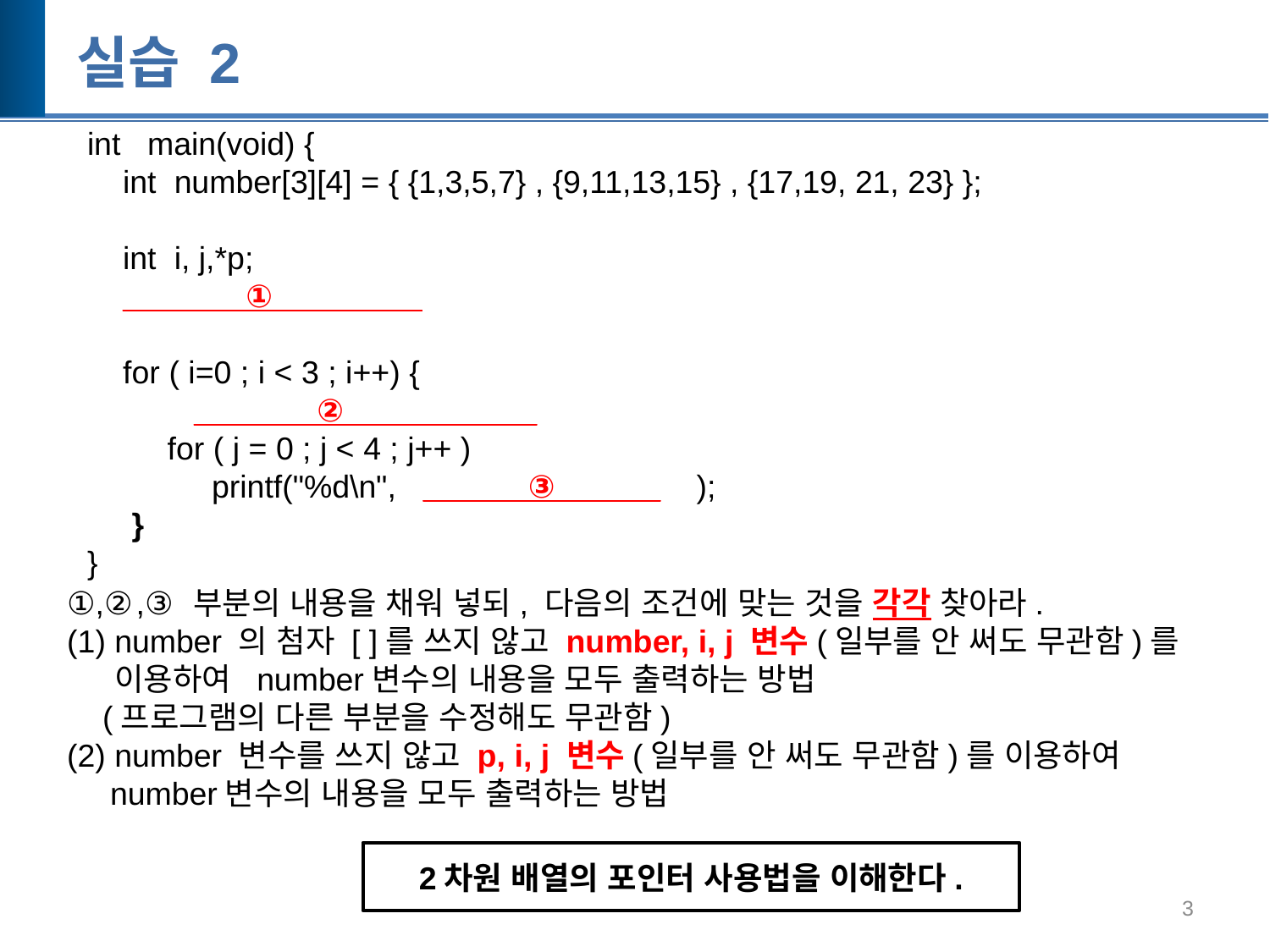

# 실습 2
int   main(void) {
    int  number[3][4] = { {1,3,5,7} , {9,11,13,15} , {17,19, 21, 23} };

    int  i, j,*p;
    _______①________

    for ( i=0 ; i < 3 ; i++) {
            _______②___________
         for ( j = 0 ; j < 4 ; j++ )
              printf("%d\n",   ______③______    );
     }
}
①,②,③ 부분의 내용을 채워 넣되, 다음의 조건에 맞는 것을 각각 찾아라.
number 의 첨자 [ ]를 쓰지 않고 number, i, j 변수(일부를 안 써도 무관함)를
이용하여  number변수의 내용을 모두 출력하는 방법
    (프로그램의 다른 부분을 수정해도 무관함)
(2) number 변수를 쓰지 않고 p, i, j 변수(일부를 안 써도 무관함)를 이용하여
    number변수의 내용을 모두 출력하는 방법

2차원 배열의 포인터 사용법을 이해한다.
3